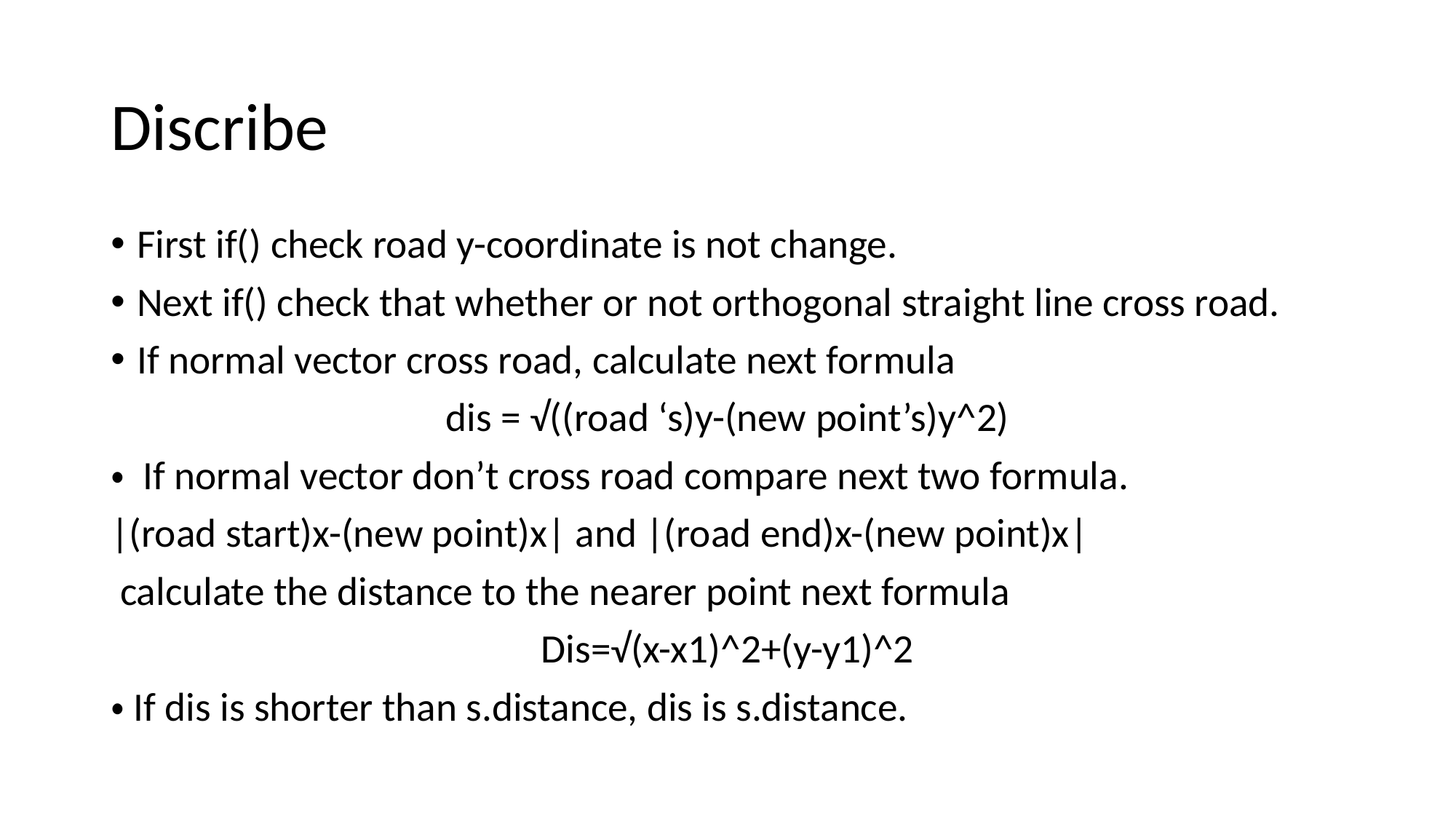

# Discribe
First if() check road y-coordinate is not change.
Next if() check that whether or not orthogonal straight line cross road.
If normal vector cross road, calculate next formula
dis = √((road ‘s)y-(new point’s)y^2)
・ If normal vector don’t cross road compare next two formula.
|(road start)x-(new point)x| and |(road end)x-(new point)x|
 calculate the distance to the nearer point next formula
Dis=√(x-x1)^2+(y-y1)^2
・If dis is shorter than s.distance, dis is s.distance.